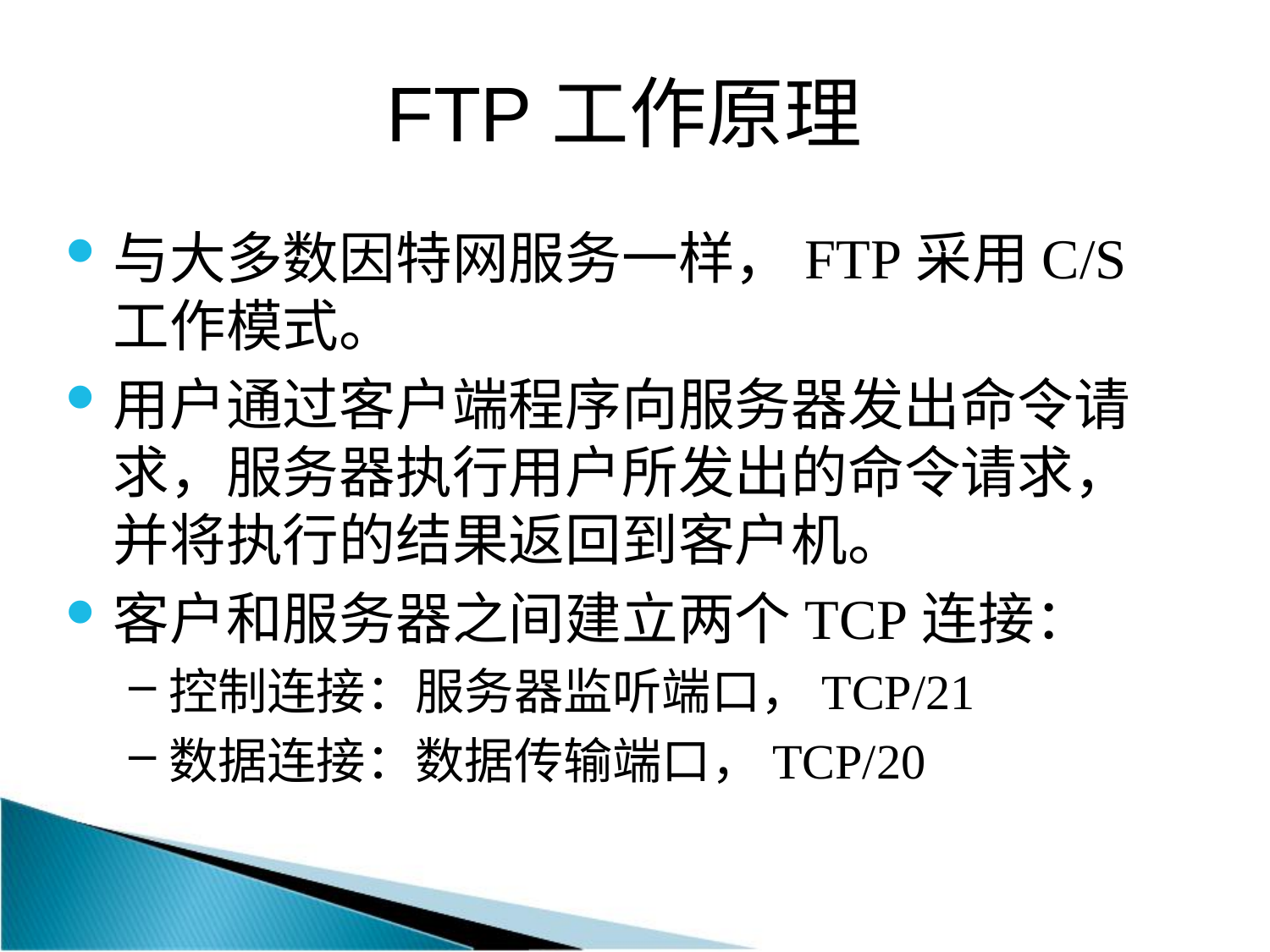

# FTP工作原理
与大多数因特网服务一样，FTP采用C/S工作模式。
用户通过客户端程序向服务器发出命令请求，服务器执行用户所发出的命令请求，并将执行的结果返回到客户机。
客户和服务器之间建立两个TCP连接：
控制连接：服务器监听端口，TCP/21
数据连接：数据传输端口，TCP/20